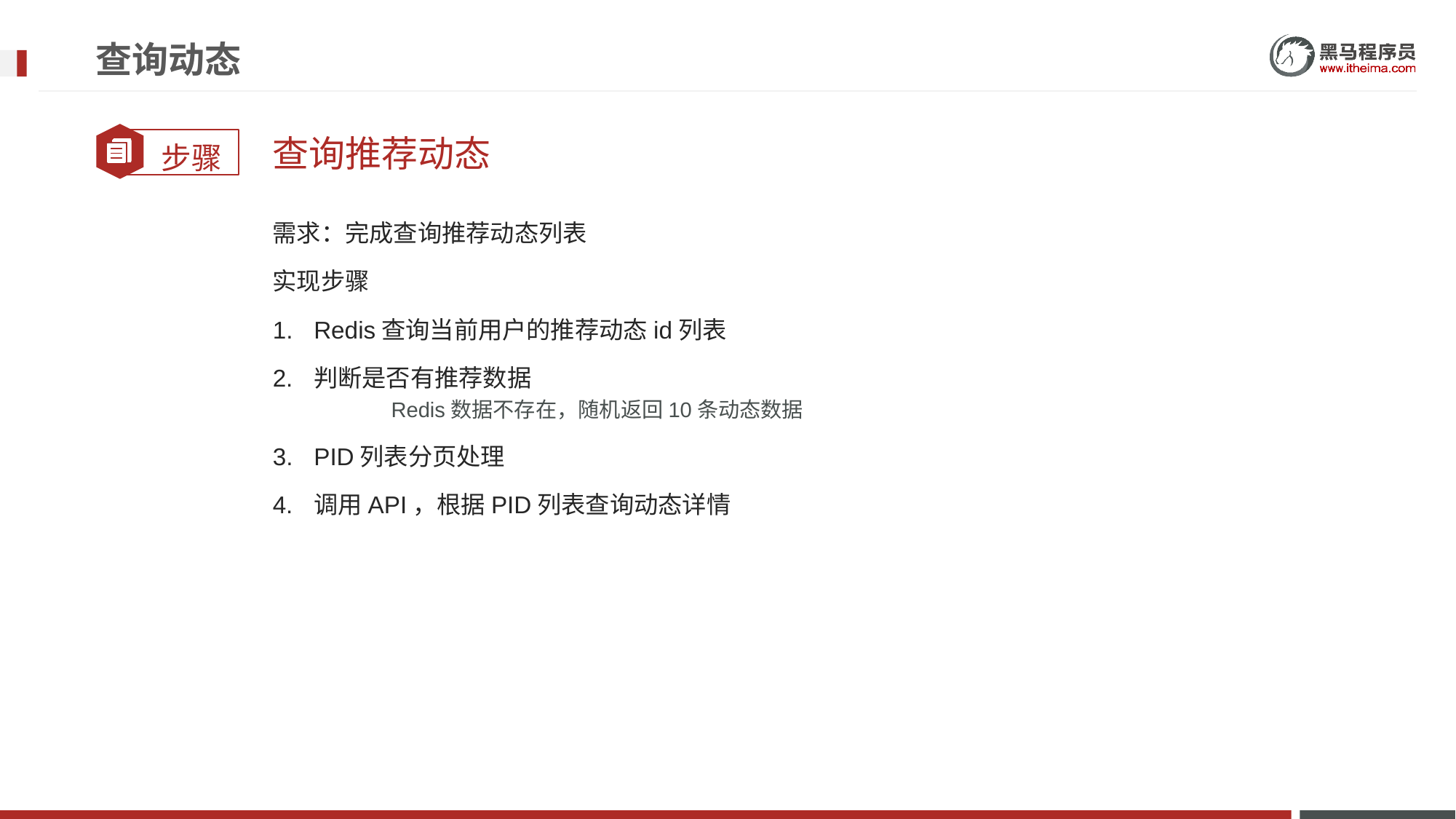

# 查询动态
查询推荐动态
需求：完成查询推荐动态列表
实现步骤
Redis查询当前用户的推荐动态id列表
判断是否有推荐数据
Redis数据不存在，随机返回10条动态数据
PID列表分页处理
调用API，根据PID列表查询动态详情